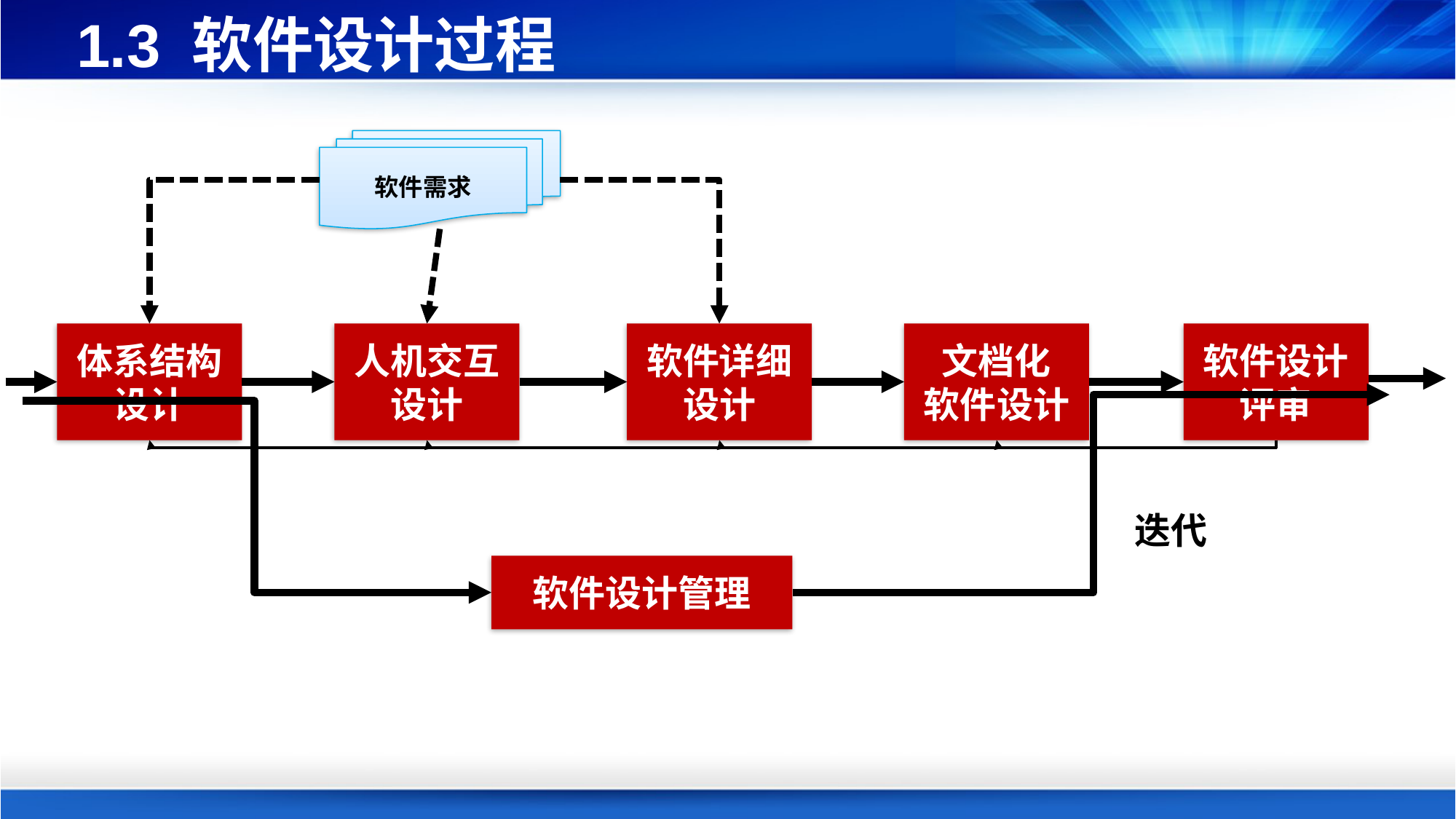

# 1.3 软件设计过程
软件需求
体系结构设计
人机交互设计
软件详细设计
文档化
软件设计
软件设计评审
迭代
软件设计管理